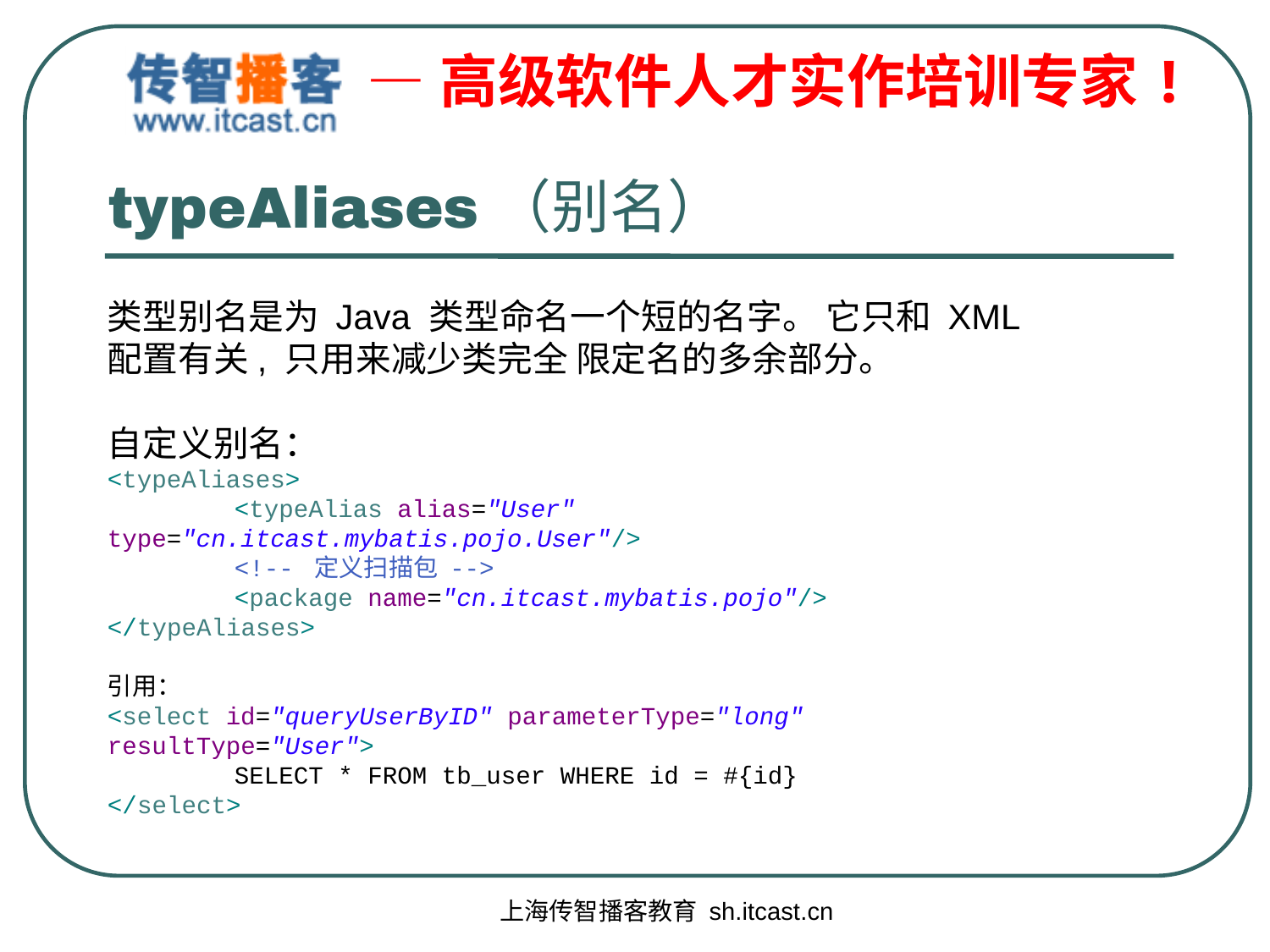

# typeAliases（别名）

类型别名是为 Java 类型命名一个短的名字。 它只和 XML 配置有关, 只用来减少类完全 限定名的多余部分。

自定义别名：
<typeAliases>
	<typeAlias alias="User" type="cn.itcast.mybatis.pojo.User"/>
	<!-- 定义扫描包 -->
	<package name="cn.itcast.mybatis.pojo"/>
</typeAliases>

引用：
<select id="queryUserByID" parameterType="long" resultType="User">
	SELECT * FROM tb_user WHERE id = #{id}
</select>

上海传智播客教育 sh.itcast.cn